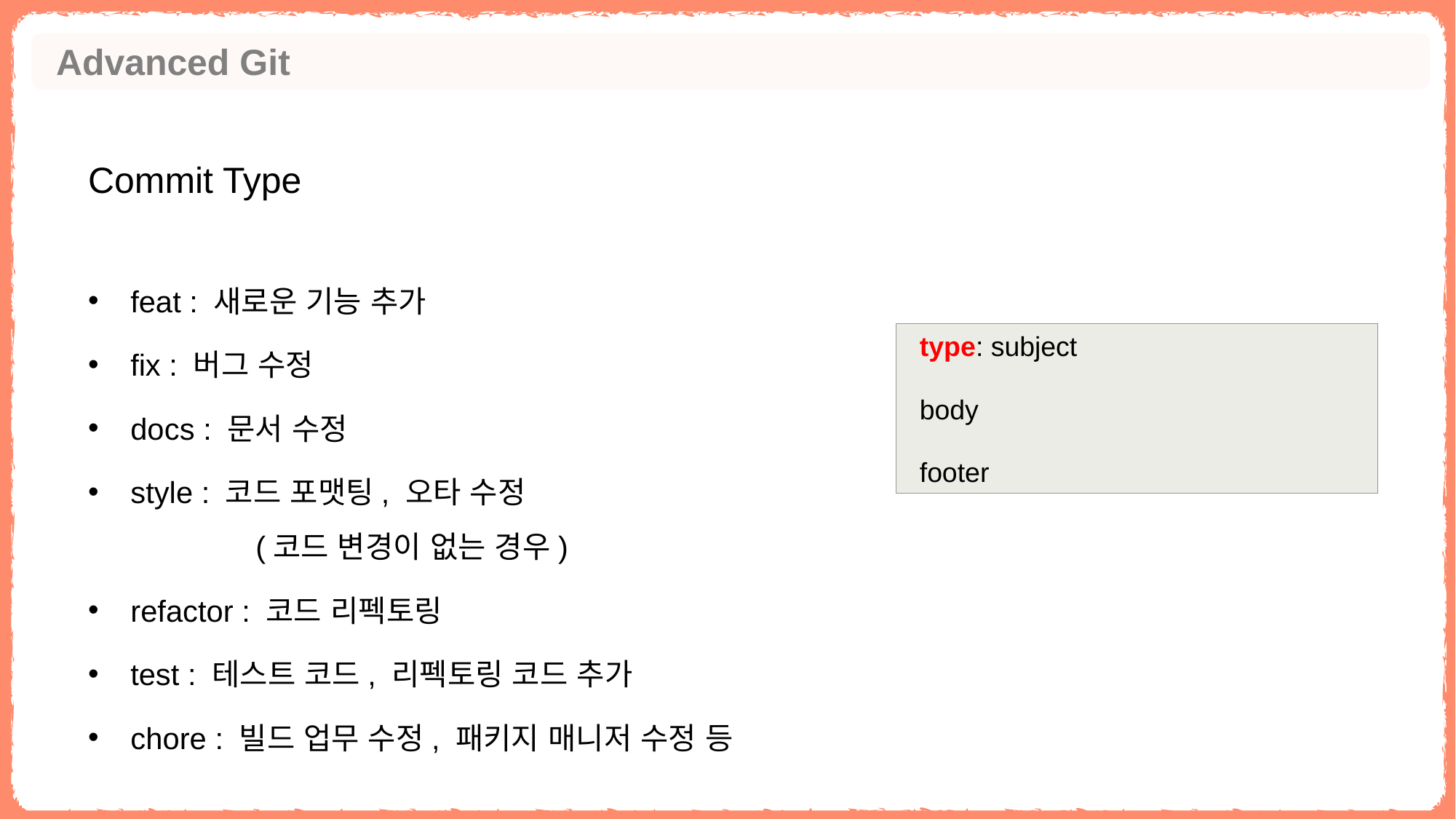

Advanced Git
Commit Type
 feat : 새로운 기능 추가
 fix : 버그 수정
 docs : 문서 수정
 style : 코드 포맷팅, 오타 수정
	  (코드 변경이 없는 경우)
 refactor : 코드 리펙토링
 test : 테스트 코드, 리펙토링 코드 추가
 chore : 빌드 업무 수정, 패키지 매니저 수정 등
type: subject
body
footer